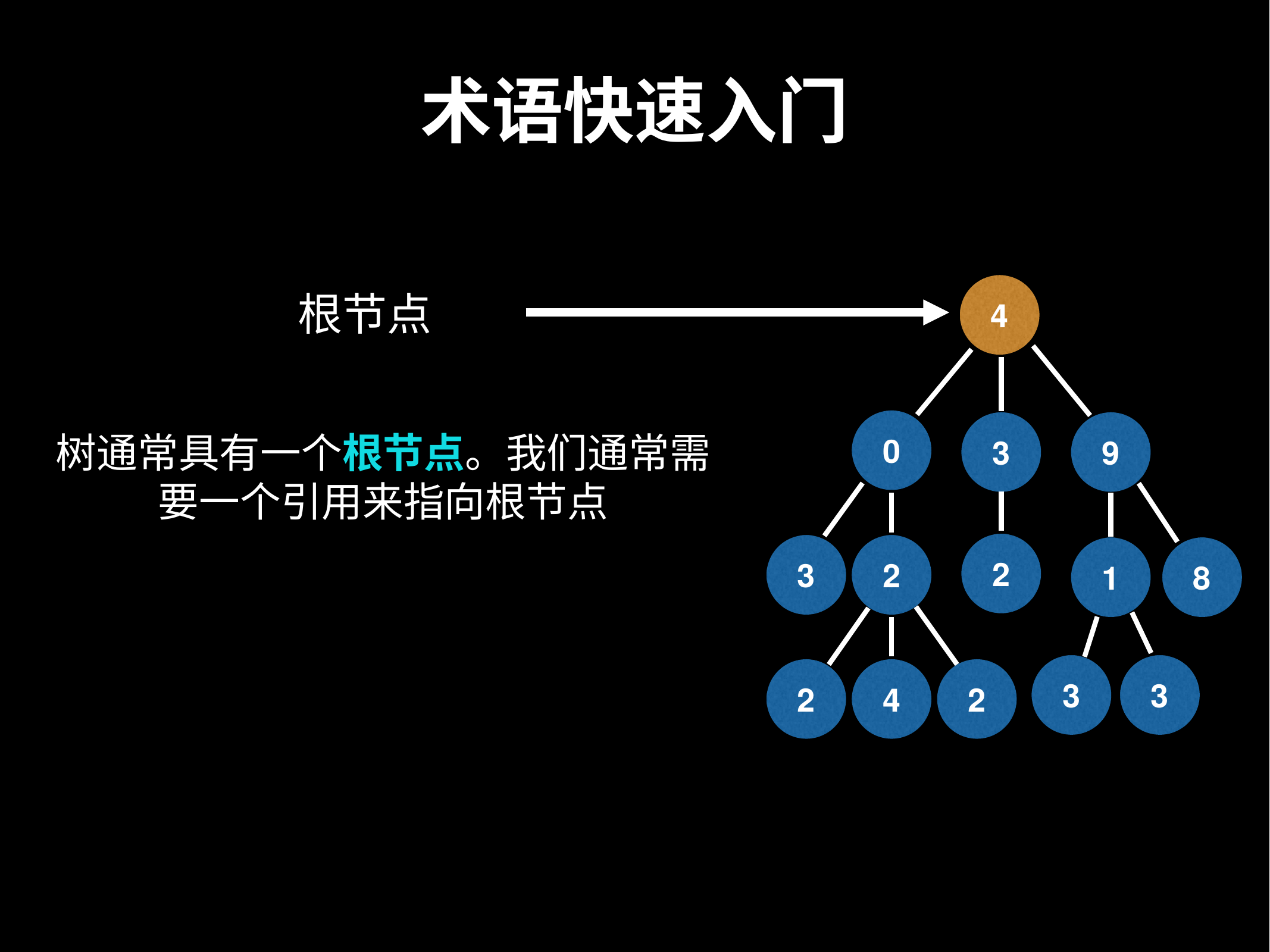

# 术语快速入门
4
根节点

0
3
9
树通常具有一个根节点。我们通常需要一个引用来指向根节点

2
3
2
1
8

3
3
2
4
2